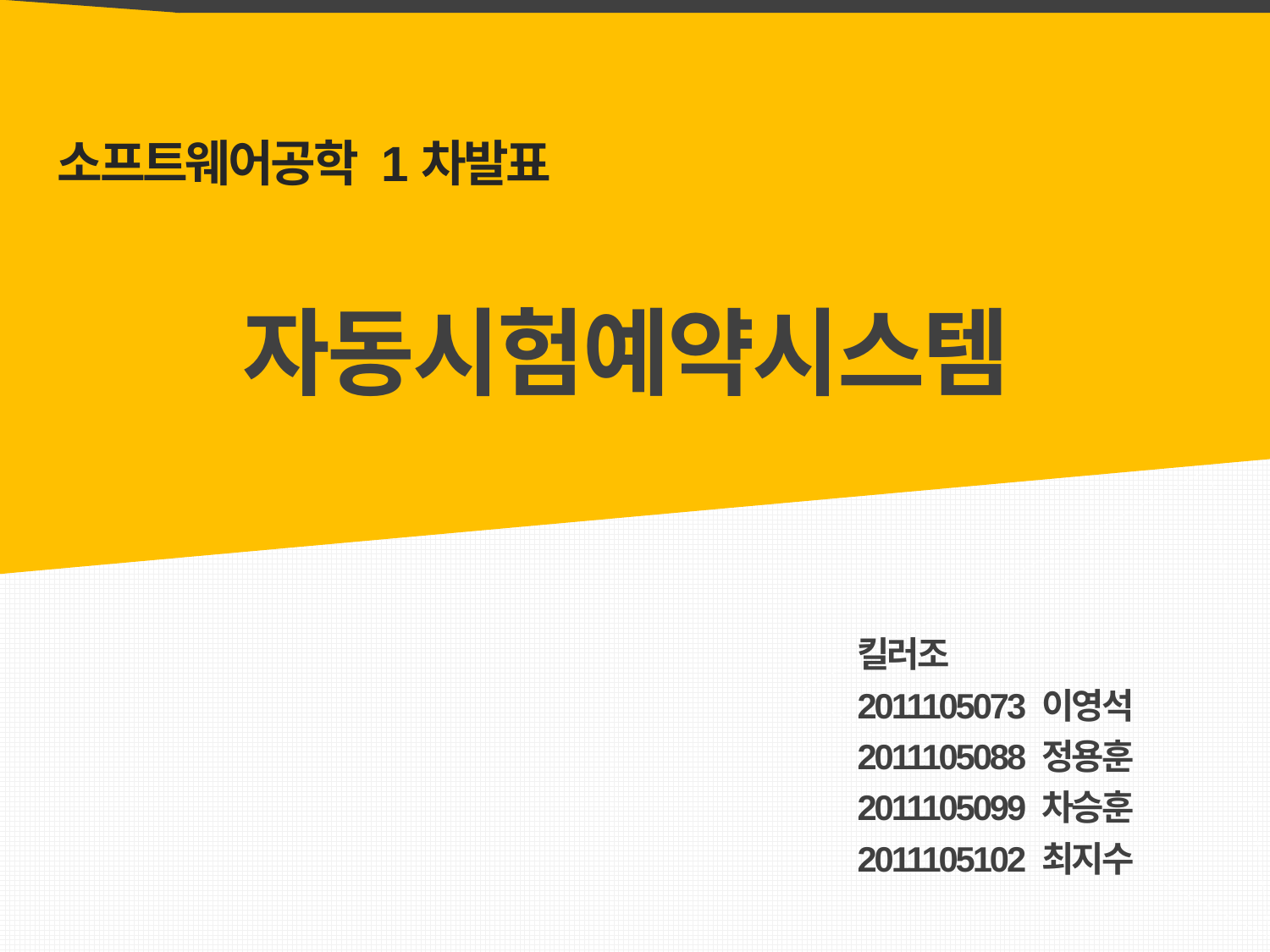

소프트웨어공학 1차발표
자동시험예약시스템
킬러조
2011105073 이영석
2011105088 정용훈
2011105099 차승훈
2011105102 최지수